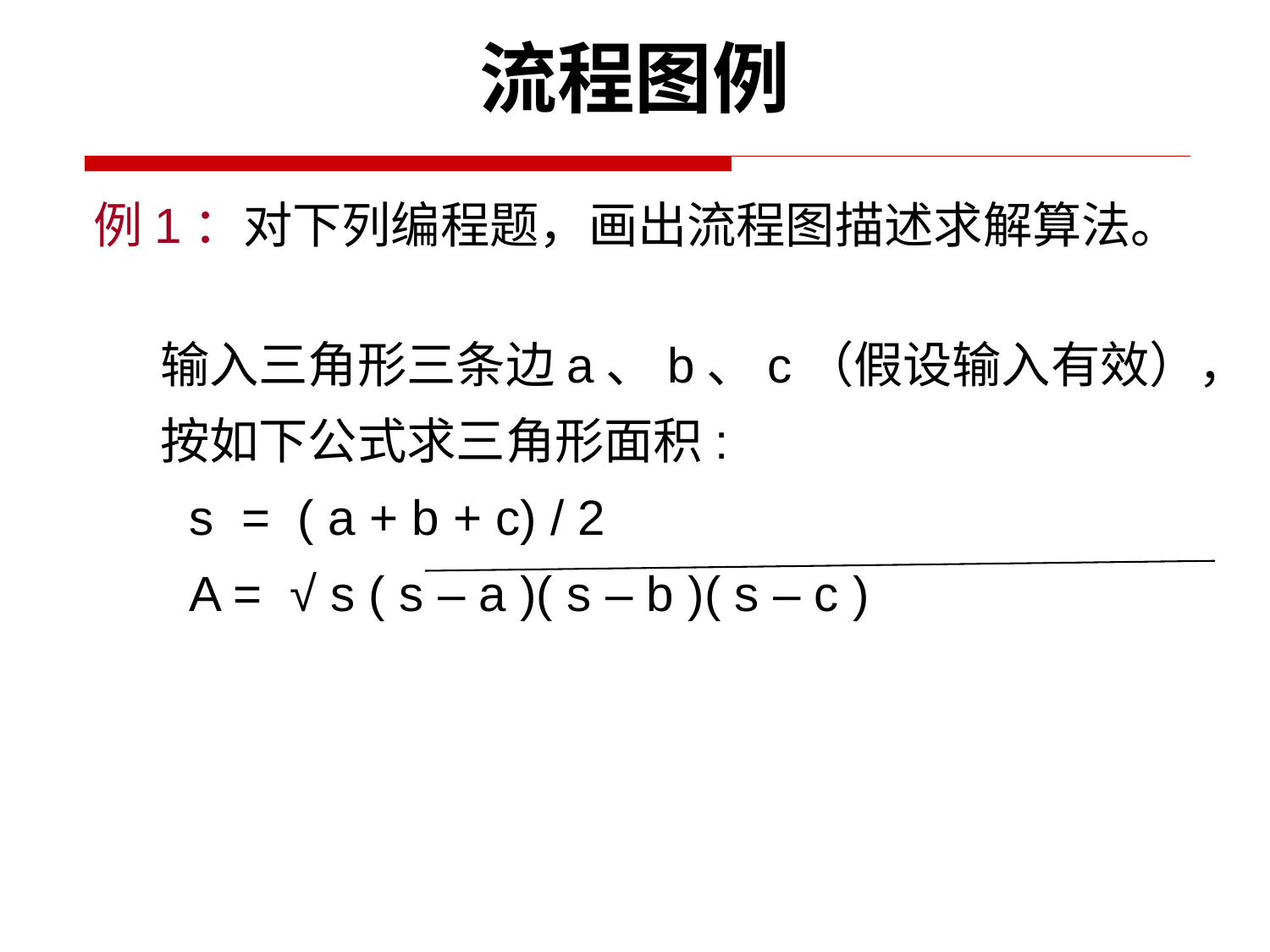

# 流程图例
练习
例1：对下列编程题，画出流程图描述求解算法。

     输入三角形三条边a、b、c（假设输入有效），
     按如下公式求三角形面积:
       s  =  ( a + b + c) / 2
       A =  √ s ( s – a )( s – b )( s – c )